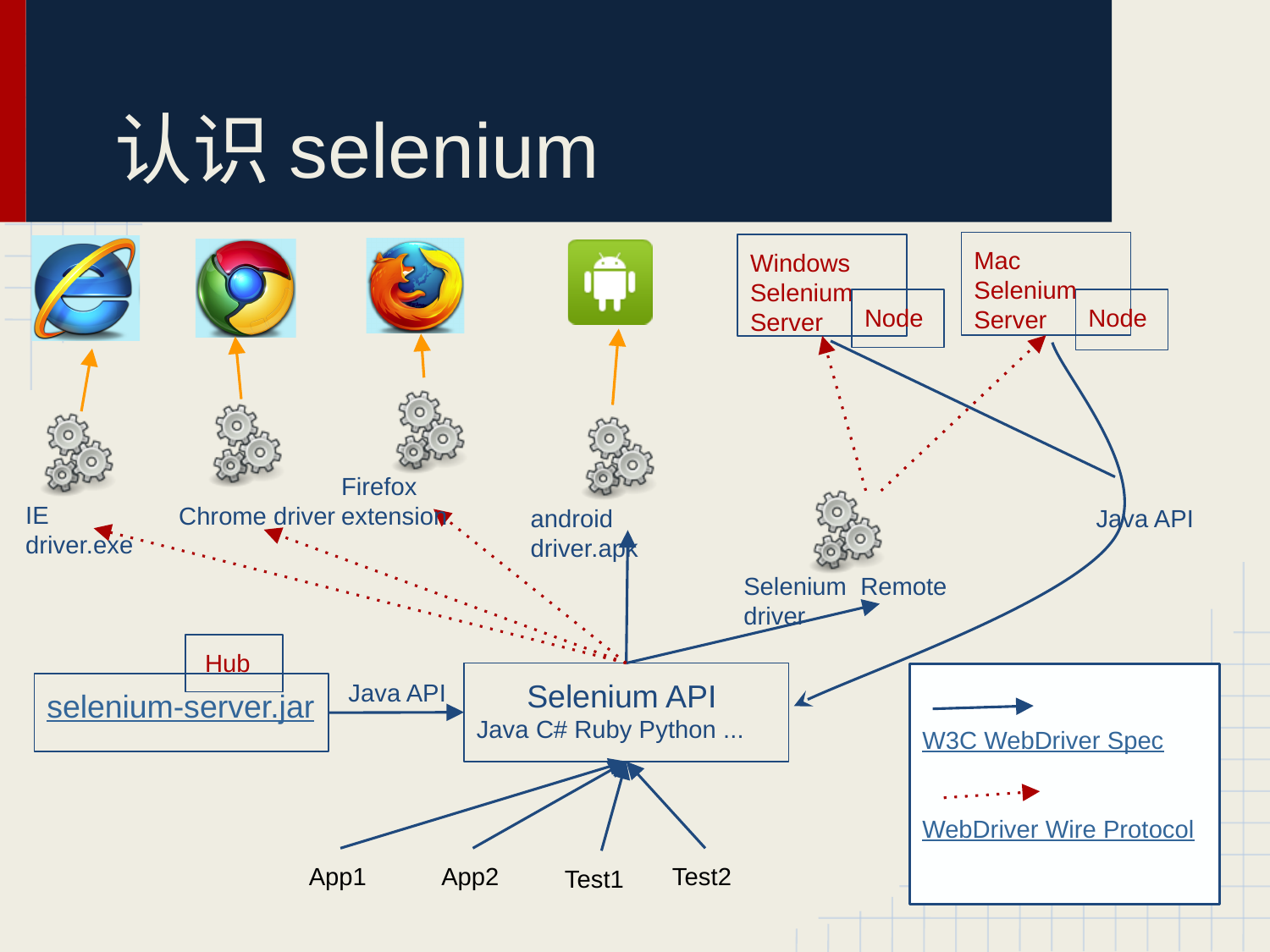

# 认识selenium
Mac
Selenium
Server
Node
Windows Selenium
Server
Node

Firefox extension

Chrome driver

IE driver.exe

android driver.apk

Selenium  Remote driver
Java API
 Hub
selenium-server.jar
Selenium API
Java C# Ruby Python ...
W3C WebDriver Spec

WebDriver Wire Protocol
Java API
App1
App2
Test2
Test1